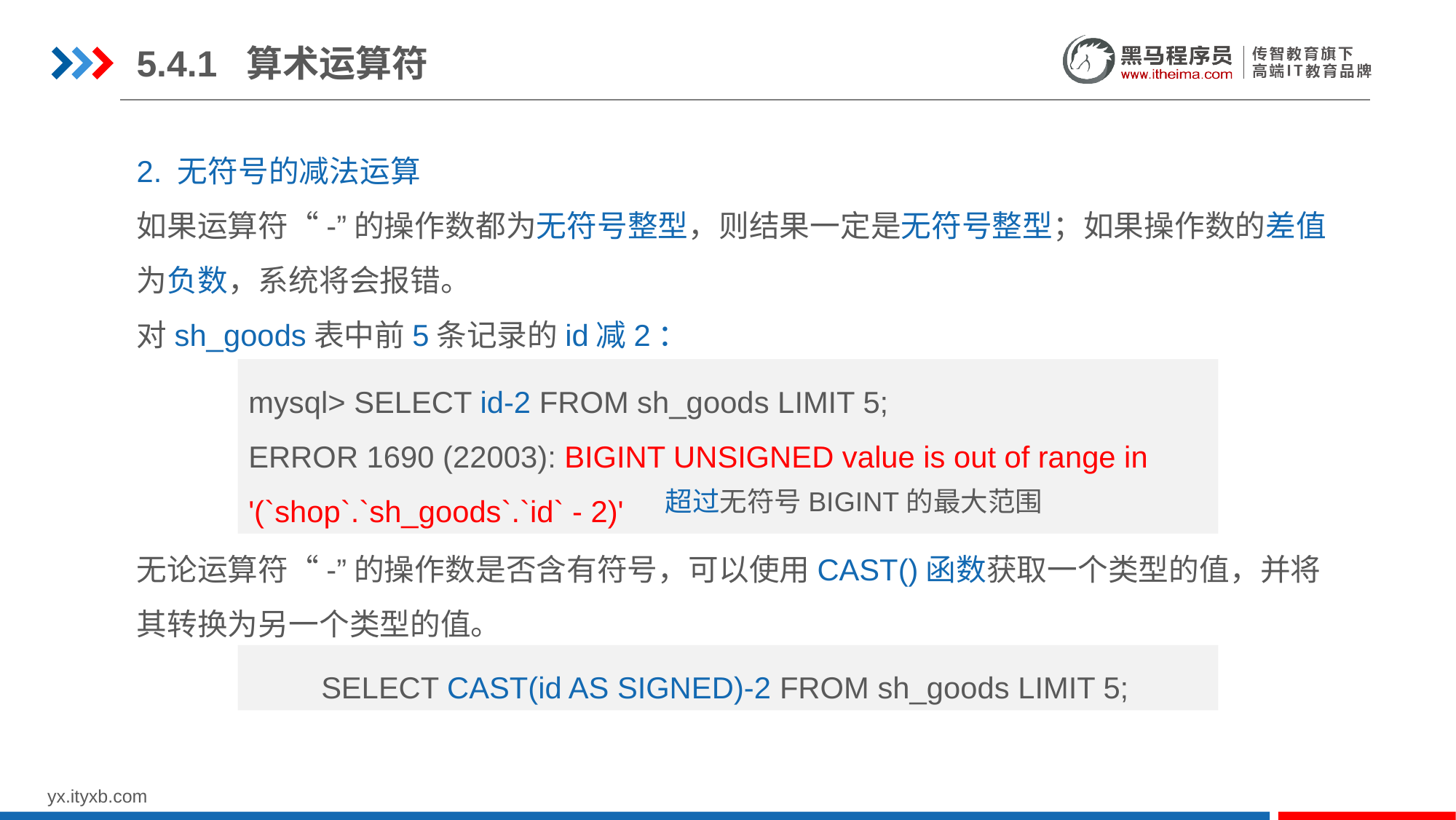

5.4.1  算术运算符
2. 无符号的减法运算
如果运算符“-”的操作数都为无符号整型，则结果一定是无符号整型；如果操作数的差值为负数，系统将会报错。
对sh_goods表中前5条记录的id减2：
mysql> SELECT id-2 FROM sh_goods LIMIT 5;
ERROR 1690 (22003): BIGINT UNSIGNED value is out of range in '(`shop`.`sh_goods`.`id` - 2)'
超过无符号BIGINT的最大范围
无论运算符“-”的操作数是否含有符号，可以使用CAST()函数获取一个类型的值，并将其转换为另一个类型的值。
SELECT CAST(id AS SIGNED)-2 FROM sh_goods LIMIT 5;